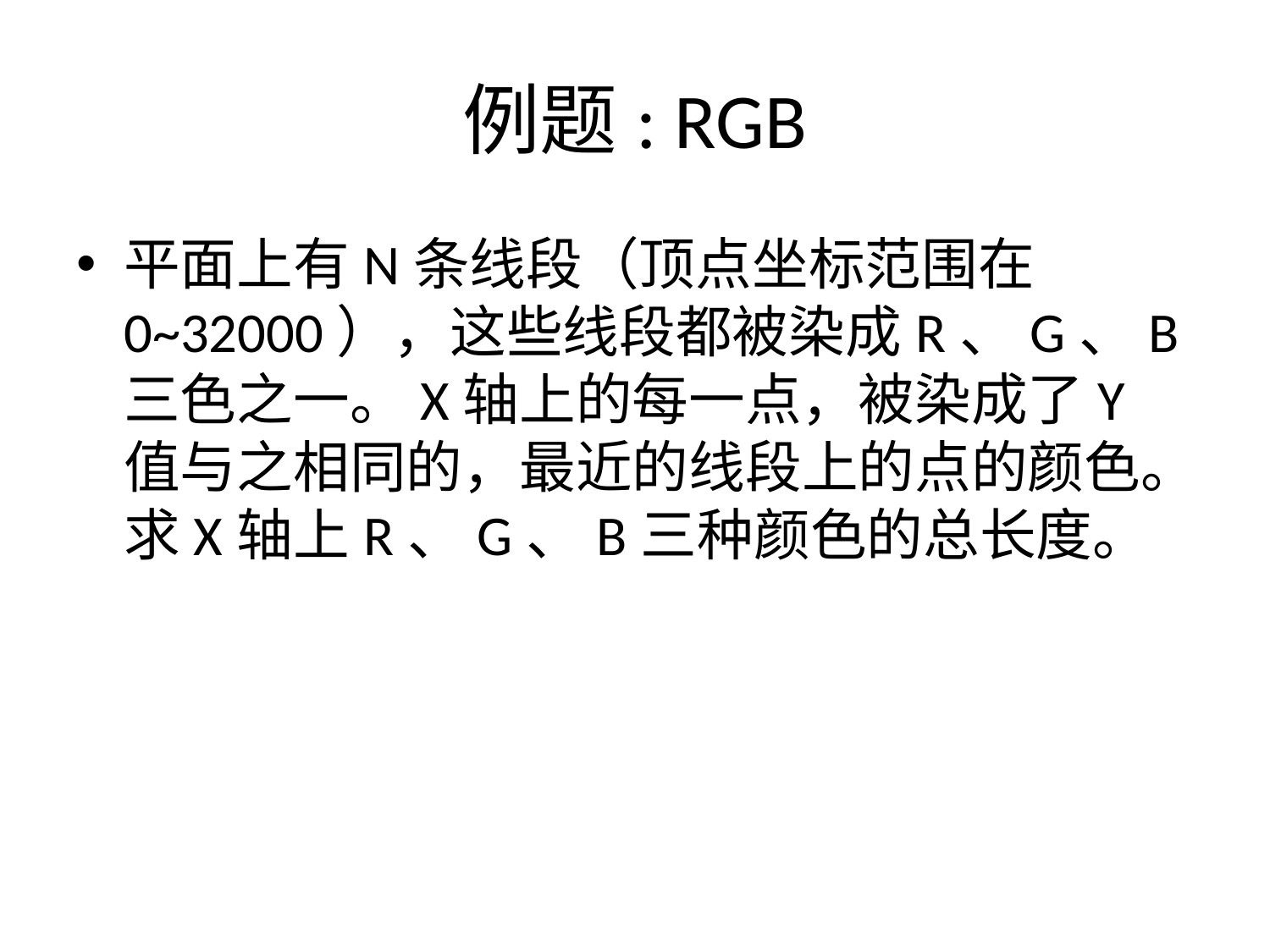

# 例题: RGB
平面上有N条线段（顶点坐标范围在0~32000），这些线段都被染成R、G、B三色之一。X轴上的每一点，被染成了Y值与之相同的，最近的线段上的点的颜色。求X轴上R、G、B三种颜色的总长度。